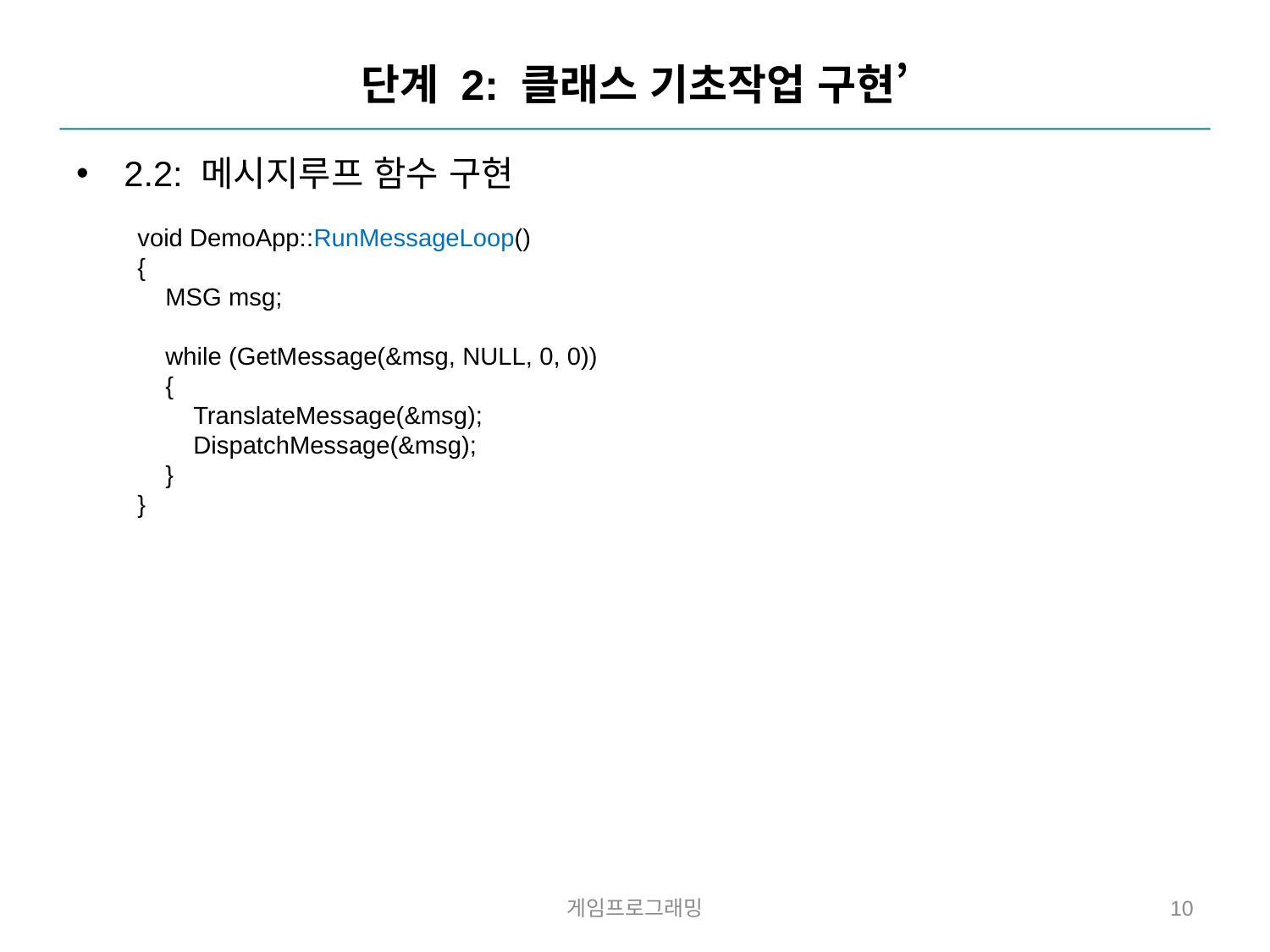

# 단계 2: 클래스 기초작업 구현’
2.2: 메시지루프 함수 구현

void DemoApp::RunMessageLoop()
{
    MSG msg;

    while (GetMessage(&msg, NULL, 0, 0))
    {
        TranslateMessage(&msg);
        DispatchMessage(&msg);
    }
}
게임프로그래밍
10